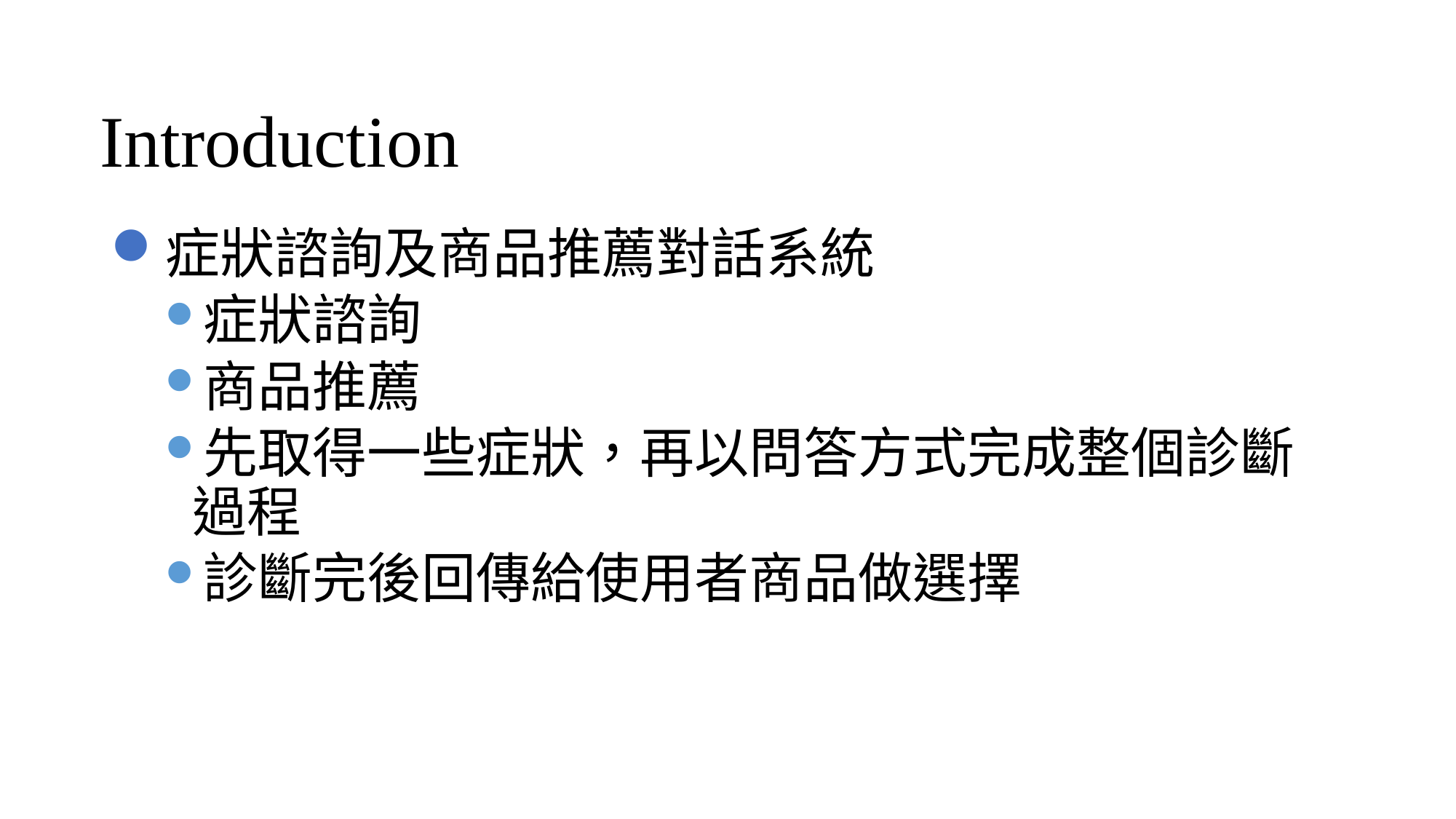

# Introduction
症狀諮詢及商品推薦對話系統
症狀諮詢
商品推薦
先取得一些症狀，再以問答方式完成整個診斷過程
診斷完後回傳給使用者商品做選擇